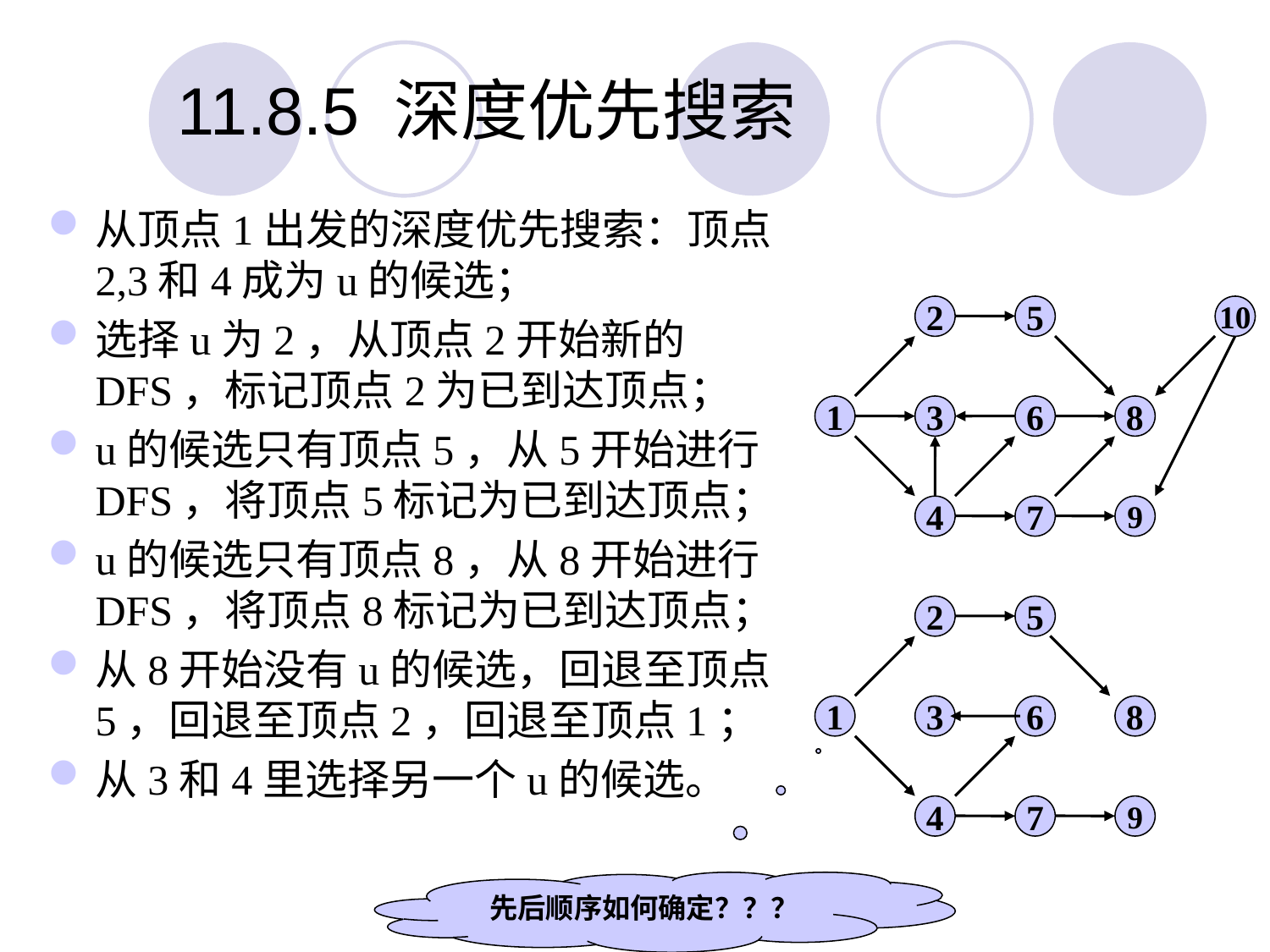

11.8.5 深度优先搜索
43

从顶点1出发的深度优先搜索：顶点2,3和4成为u的候选；
选择u为2，从顶点2开始新的DFS，标记顶点2为已到达顶点；
u的候选只有顶点5，从5开始进行DFS，将顶点5标记为已到达顶点；
u的候选只有顶点8，从8开始进行DFS，将顶点8标记为已到达顶点；
从8开始没有u的候选，回退至顶点5，回退至顶点2，回退至顶点1；
从3和4里选择另一个u的候选。
2
5
10

1
3
6
8

4
7
9

2
5

1
3
6
8

4
7
9

先后顺序如何确定？？？